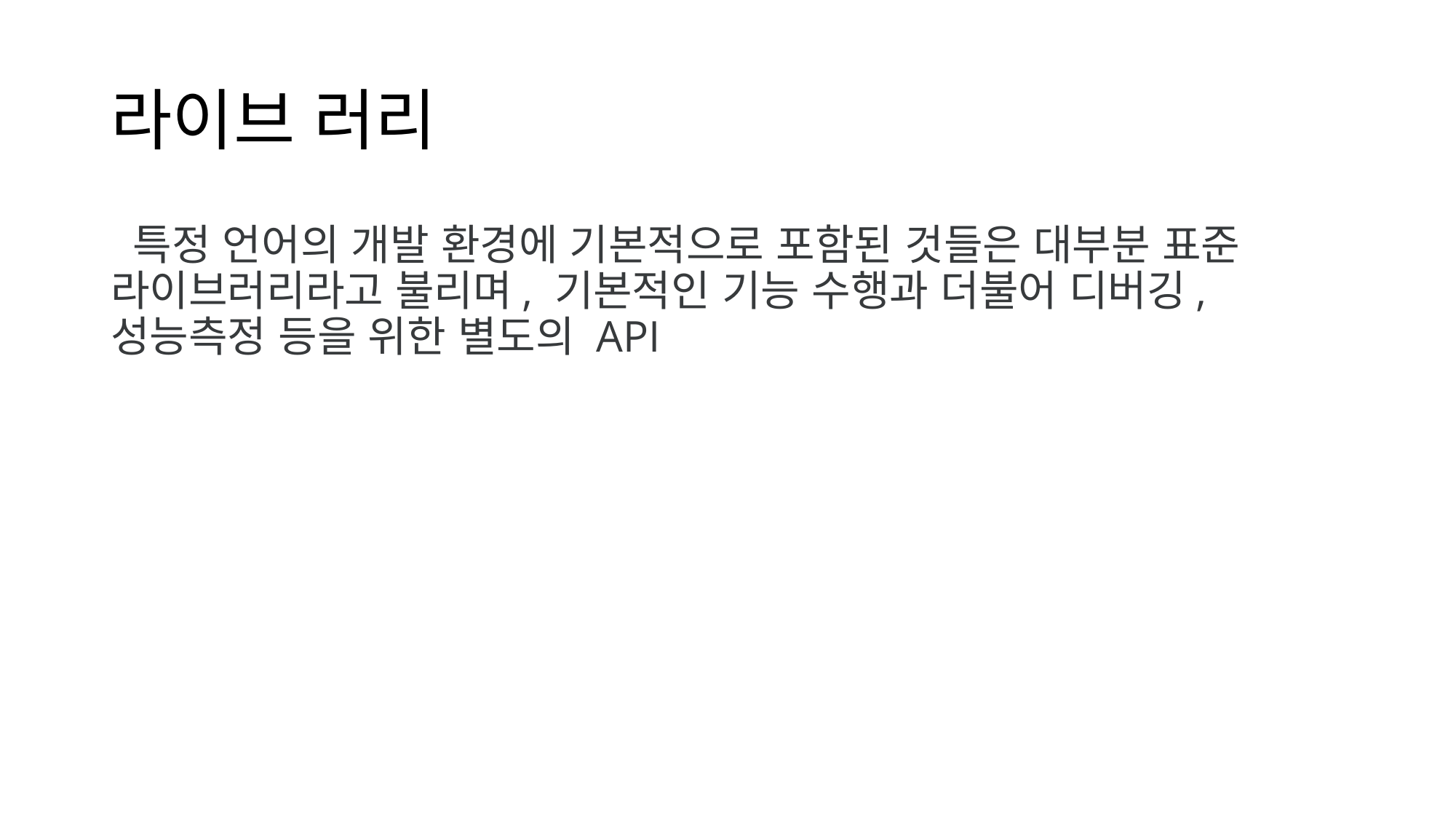

# 라이브 러리
 특정 언어의 개발 환경에 기본적으로 포함된 것들은 대부분 표준 라이브러리라고 불리며, 기본적인 기능 수행과 더불어 디버깅, 성능측정 등을 위한 별도의 API